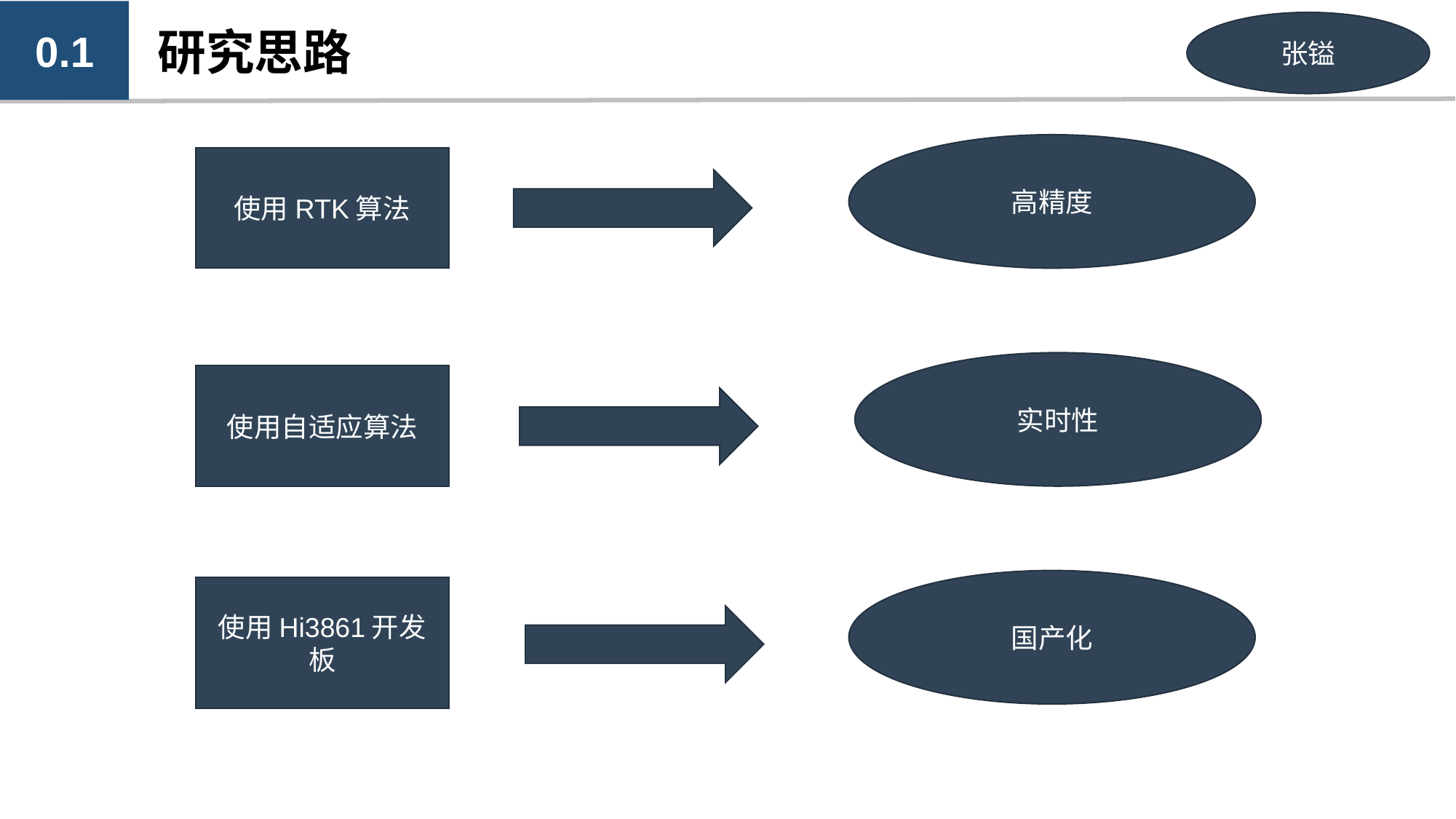

0.1
张镒
研究思路
高精度
使用RTK算法

实时性
使用自适应算法

国产化
使用Hi3861开发板